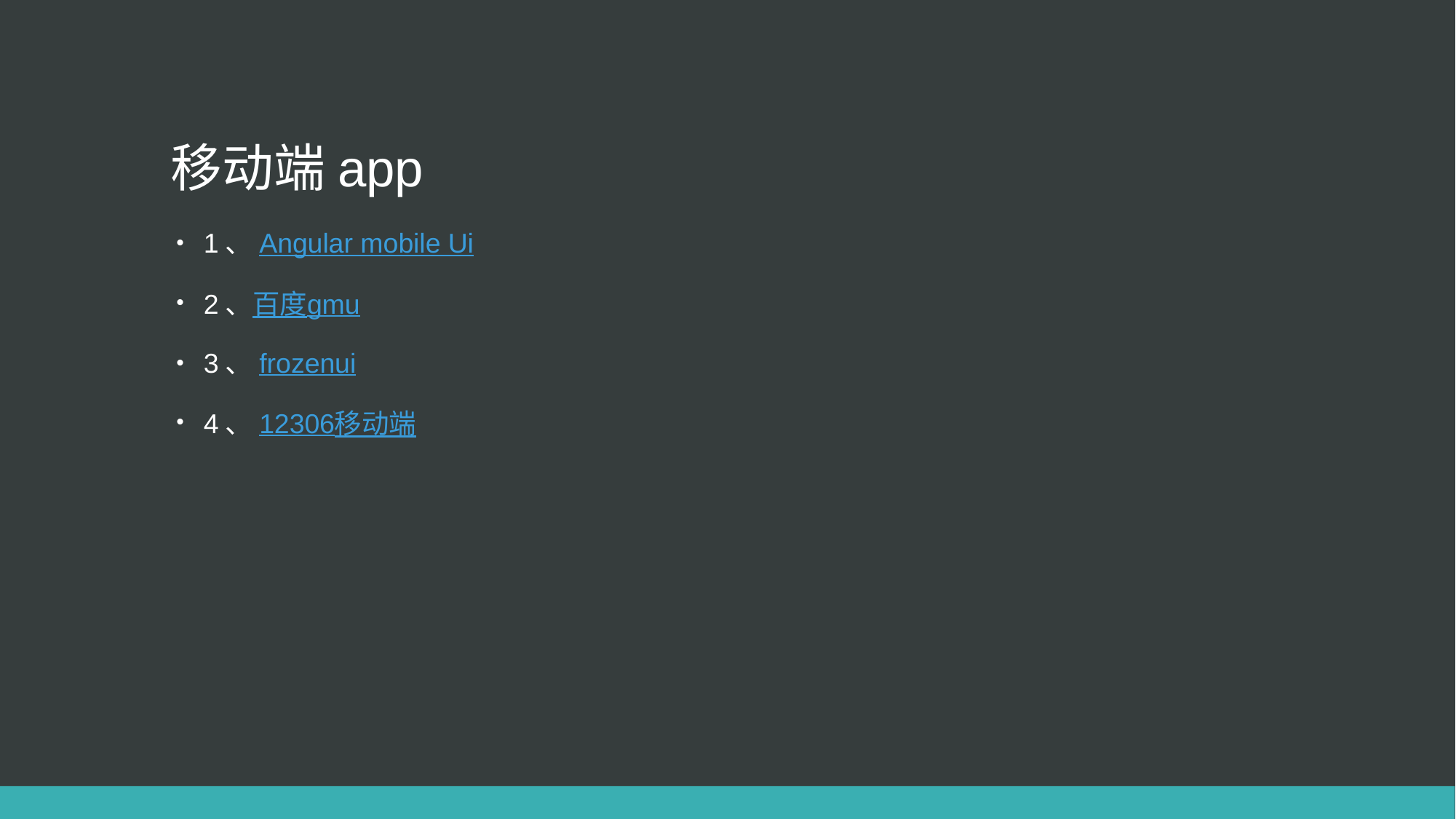

# 移动端app
1、Angular mobile Ui
2、百度gmu
3、frozenui
4、12306移动端